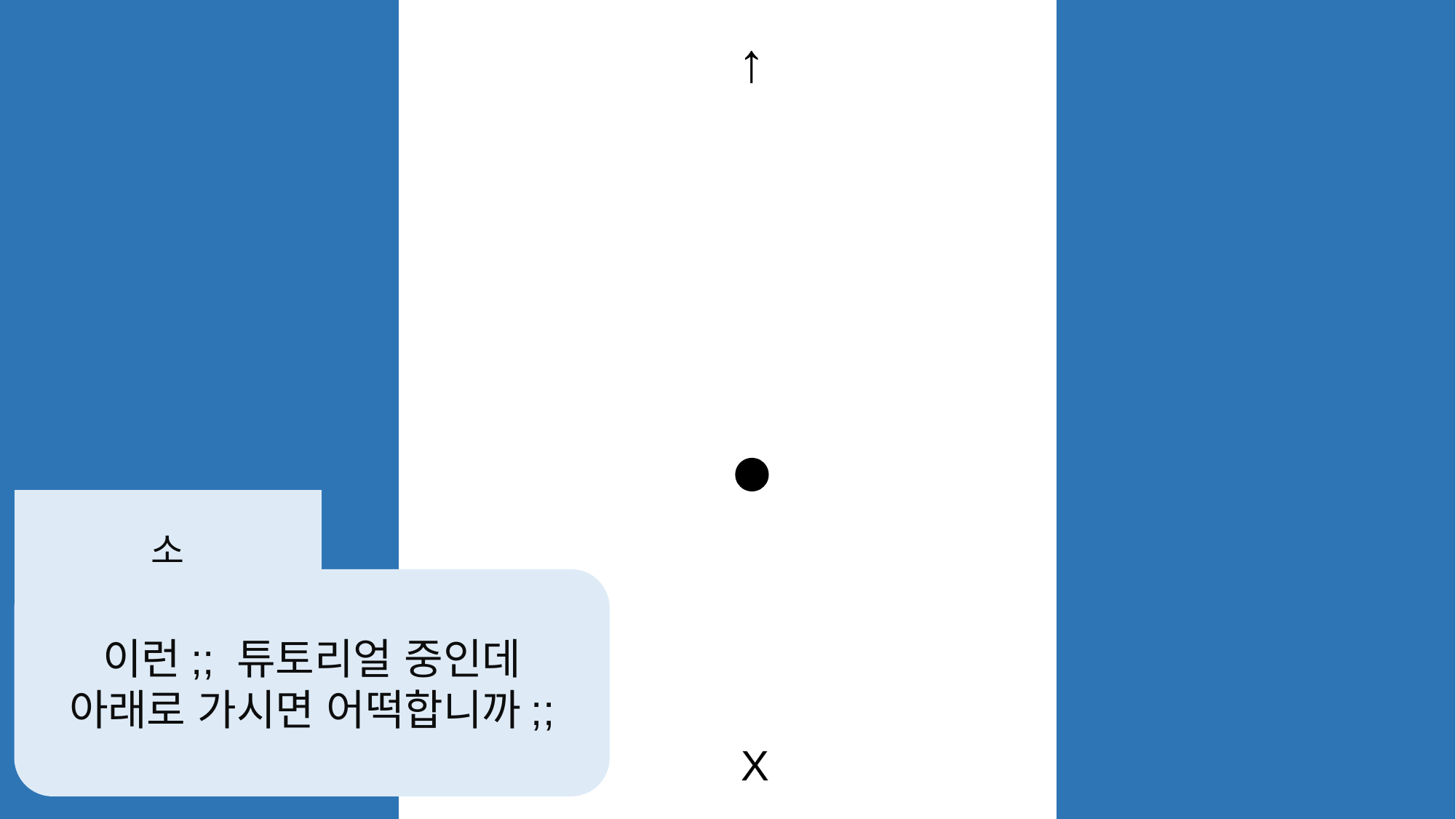

↑

소
이런;; 튜토리얼 중인데
아래로 가시면 어떡합니까;;
X